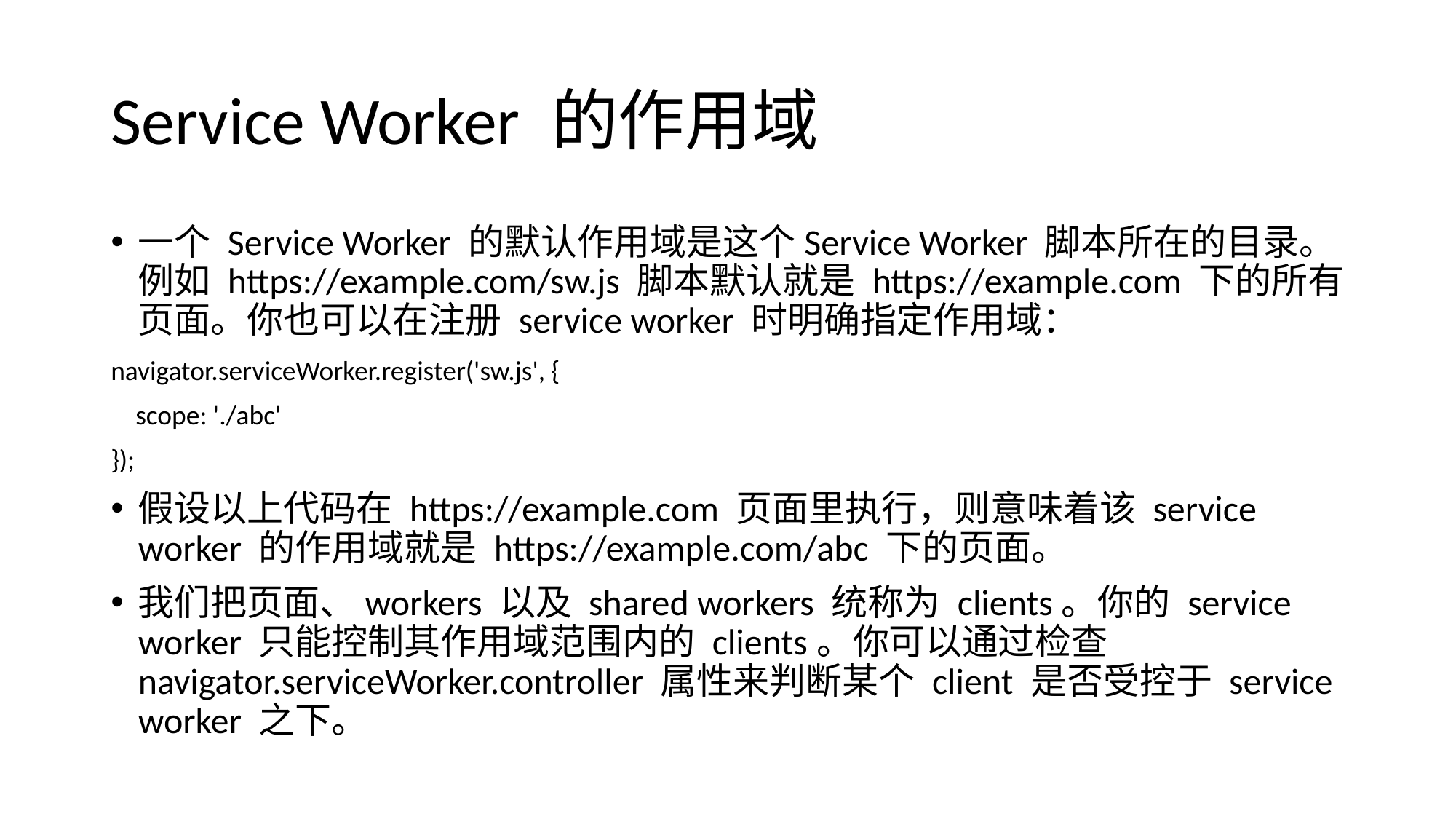

# Service Worker 的作用域
一个 Service Worker 的默认作用域是这个Service Worker 脚本所在的目录。例如 https://example.com/sw.js 脚本默认就是 https://example.com 下的所有页面。你也可以在注册 service worker 时明确指定作用域：
navigator.serviceWorker.register('sw.js', {
    scope: './abc'
});
假设以上代码在 https://example.com 页面里执行，则意味着该 service worker 的作用域就是 https://example.com/abc 下的页面。
我们把页面、workers 以及 shared workers 统称为 clients。你的 service worker 只能控制其作用域范围内的 clients。你可以通过检查 navigator.serviceWorker.controller 属性来判断某个 client 是否受控于 service worker 之下。